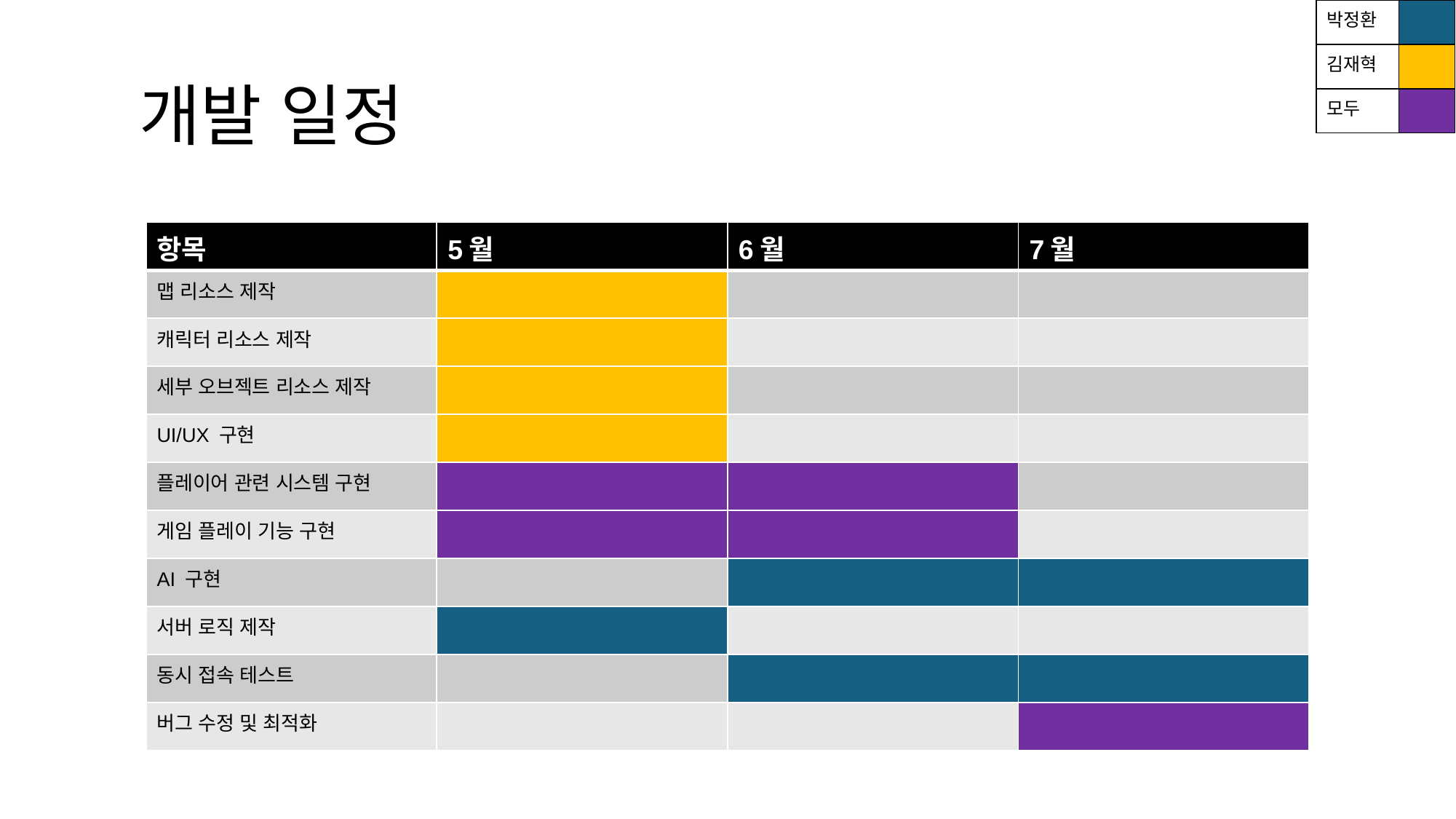

| 박정환 |  |
| --- | --- |
| 김재혁 |  |
| 모두 |  |
개발 일정
| 항목 | 5월 | 6월 | 7월 |
| --- | --- | --- | --- |
| 맵 리소스 제작 |  |  |  |
| 캐릭터 리소스 제작 |  |  |  |
| 세부 오브젝트 리소스 제작 |  |  |  |
| UI/UX 구현 |  |  |  |
| 플레이어 관련 시스템 구현 |  |  |  |
| 게임 플레이 기능 구현 |  |  |  |
| AI 구현 |  |  |  |
| 서버 로직 제작 |  |  |  |
| 동시 접속 테스트 |  |  |  |
| 버그 수정 및 최적화 |  |  |  |